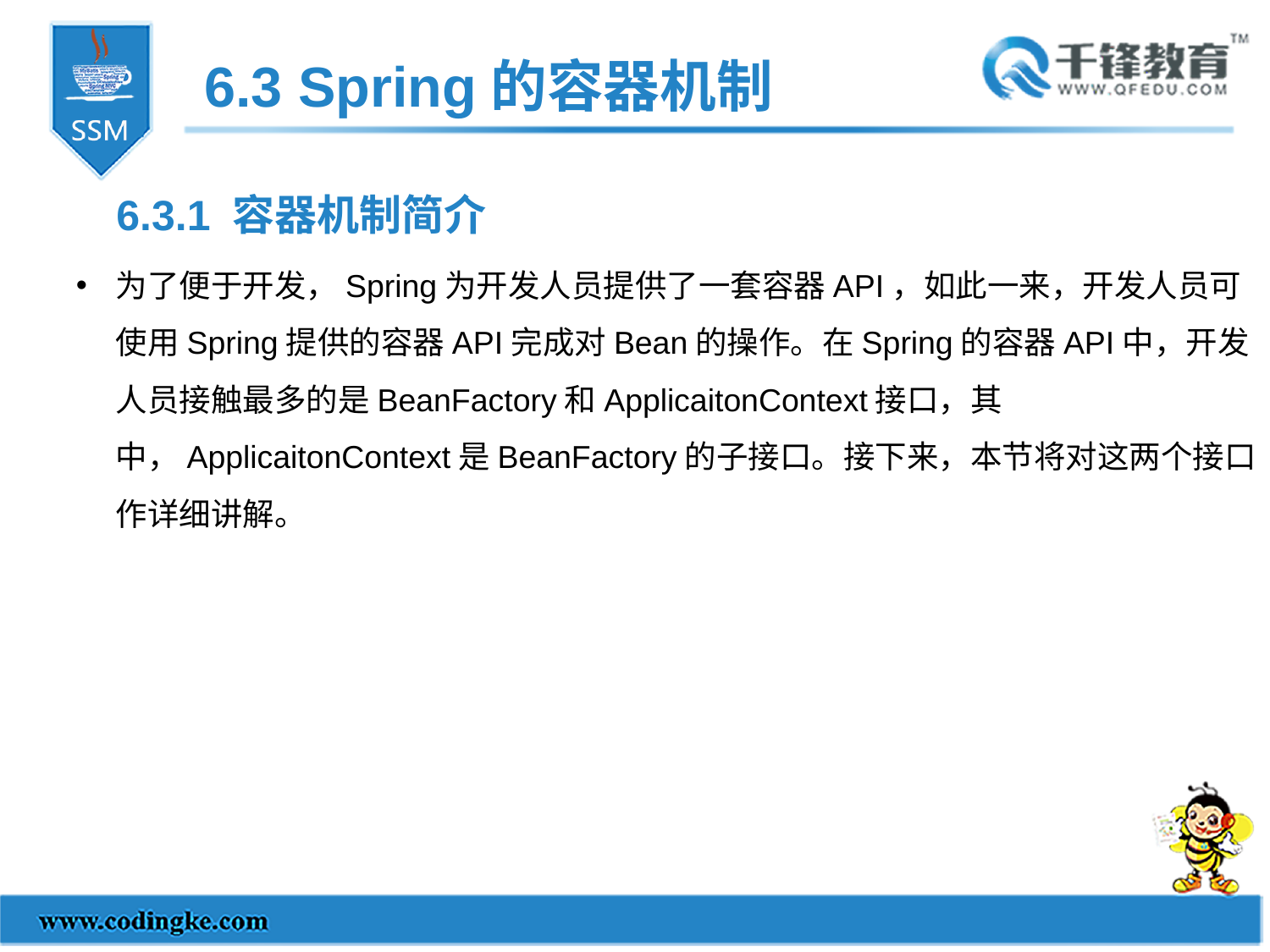

6.3 Spring的容器机制
6.3.1 容器机制简介
为了便于开发，Spring为开发人员提供了一套容器API，如此一来，开发人员可使用Spring提供的容器API完成对Bean的操作。在Spring的容器API中，开发人员接触最多的是BeanFactory和ApplicaitonContext接口，其中，ApplicaitonContext是BeanFactory的子接口。接下来，本节将对这两个接口作详细讲解。